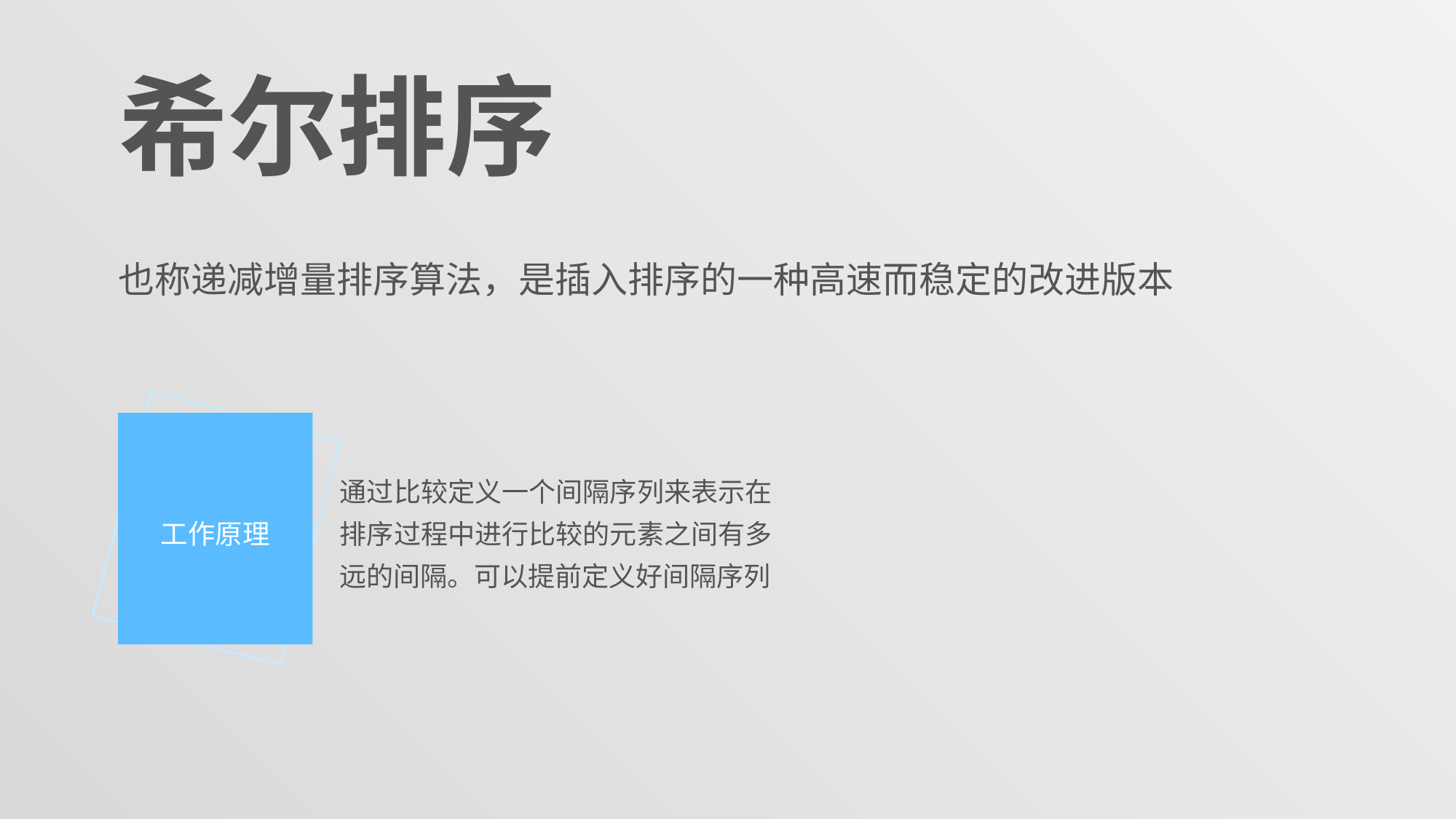

希尔排序
也称递减增量排序算法，是插入排序的一种高速而稳定的改进版本

工作原理
通过比较定义一个间隔序列来表示在排序过程中进行比较的元素之间有多远的间隔。可以提前定义好间隔序列